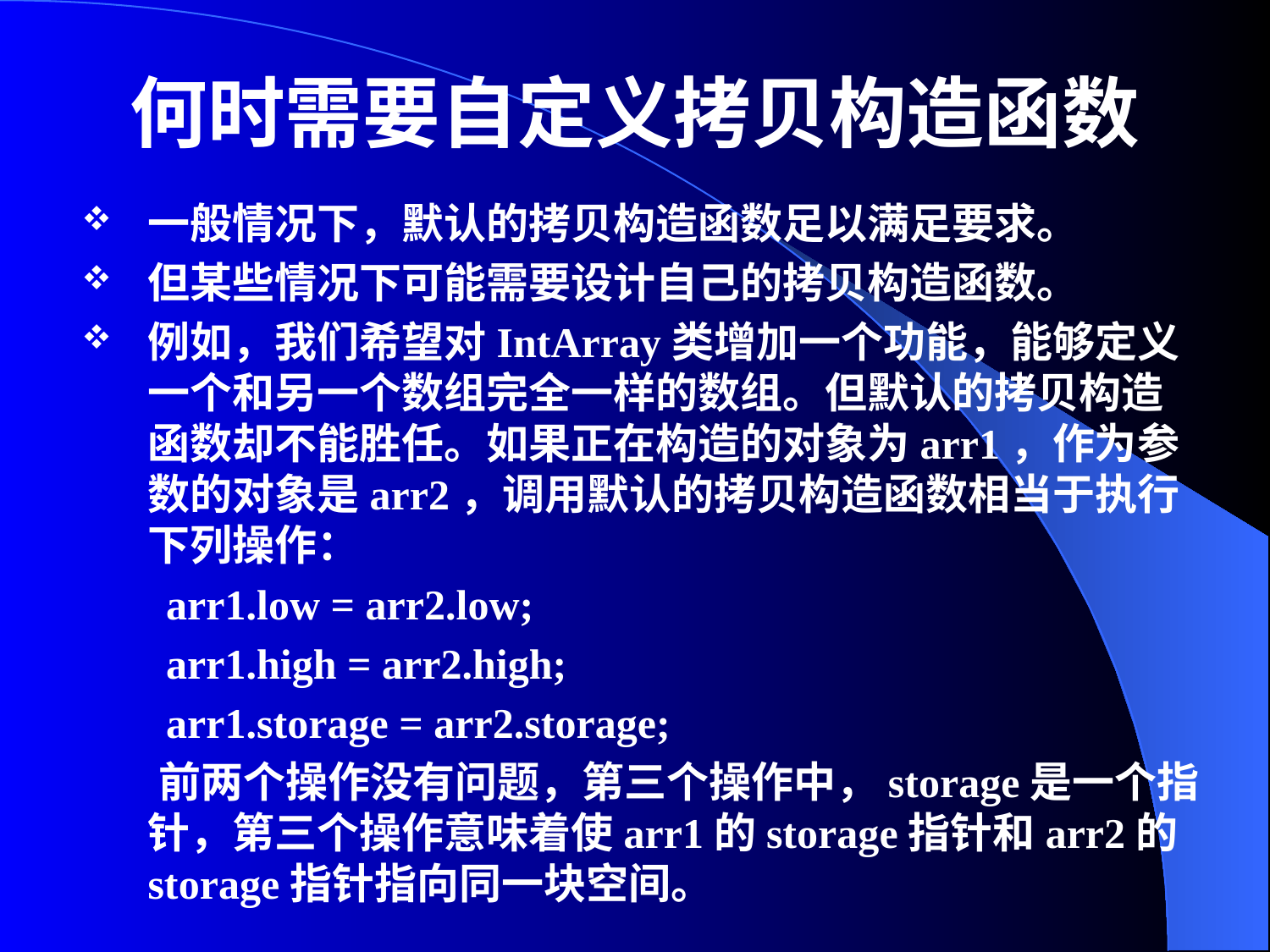

# 何时需要自定义拷贝构造函数
一般情况下，默认的拷贝构造函数足以满足要求。
但某些情况下可能需要设计自己的拷贝构造函数。
例如，我们希望对IntArray类增加一个功能，能够定义一个和另一个数组完全一样的数组。但默认的拷贝构造函数却不能胜任。如果正在构造的对象为arr1，作为参数的对象是arr2，调用默认的拷贝构造函数相当于执行下列操作：
        arr1.low = arr2.low;
        arr1.high = arr2.high;
        arr1.storage = arr2.storage;
       前两个操作没有问题，第三个操作中，storage是一个指针，第三个操作意味着使arr1的storage指针和arr2的storage指针指向同一块空间。